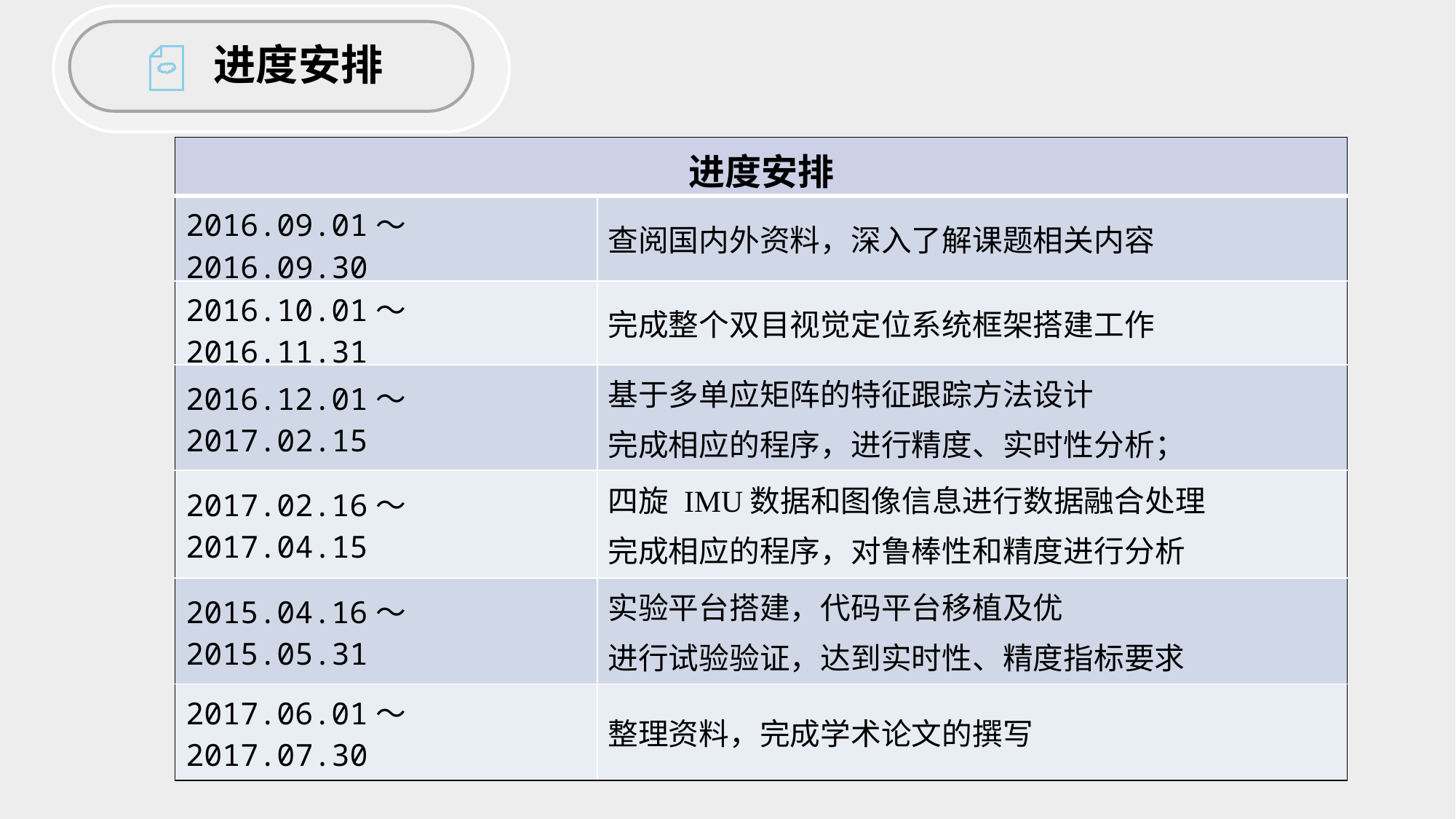

进度安排

| 进度安排 |  |
| --- | --- |
| 2016.09.01～2016.09.30 | 查阅国内外资料，深入了解课题相关内容 |
| 2016.10.01～2016.11.31 | 完成整个双目视觉定位系统框架搭建工作 |
| 2016.12.01～2017.02.15 | 基于多单应矩阵的特征跟踪方法设计 完成相应的程序，进行精度、实时性分析； |
| 2017.02.16～2017.04.15 | 四旋 IMU数据和图像信息进行数据融合处理 完成相应的程序，对鲁棒性和精度进行分析 |
| 2015.04.16～2015.05.31 | 实验平台搭建，代码平台移植及优 进行试验验证，达到实时性、精度指标要求 |
| 2017.06.01～2017.07.30 | 整理资料，完成学术论文的撰写 |